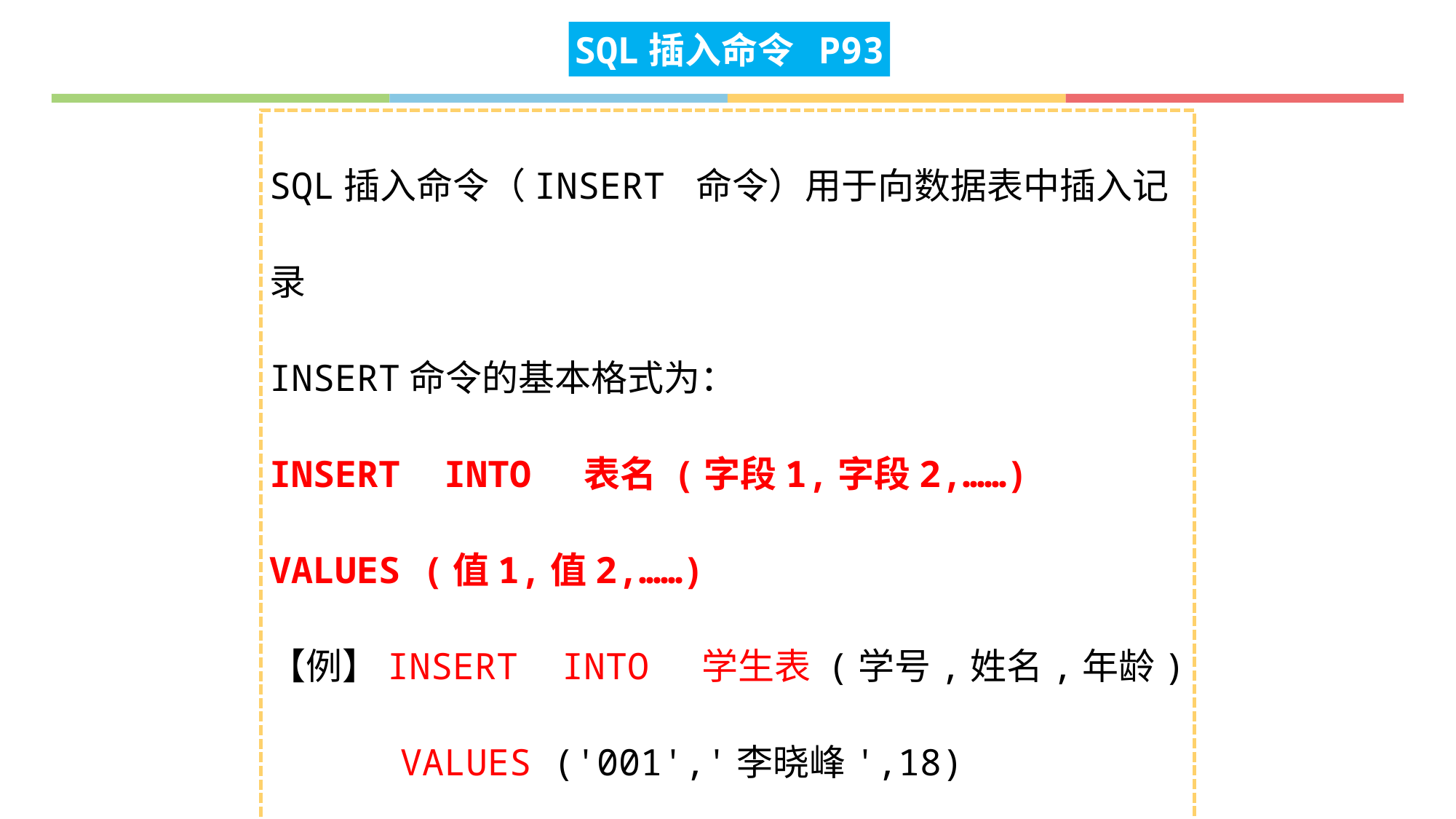

SQL插入命令  P93
SQL插入命令（INSERT 命令）用于向数据表中插入记录
INSERT命令的基本格式为：
INSERT  INTO  表名 (字段1,字段2,……)
VALUES (值1,值2,……)
【例】INSERT  INTO  学生表 (学号,姓名,年龄)
      VALUES ('001','李晓峰',18)
该语句的功能是将('001','李晓峰',18)插入学生表中。